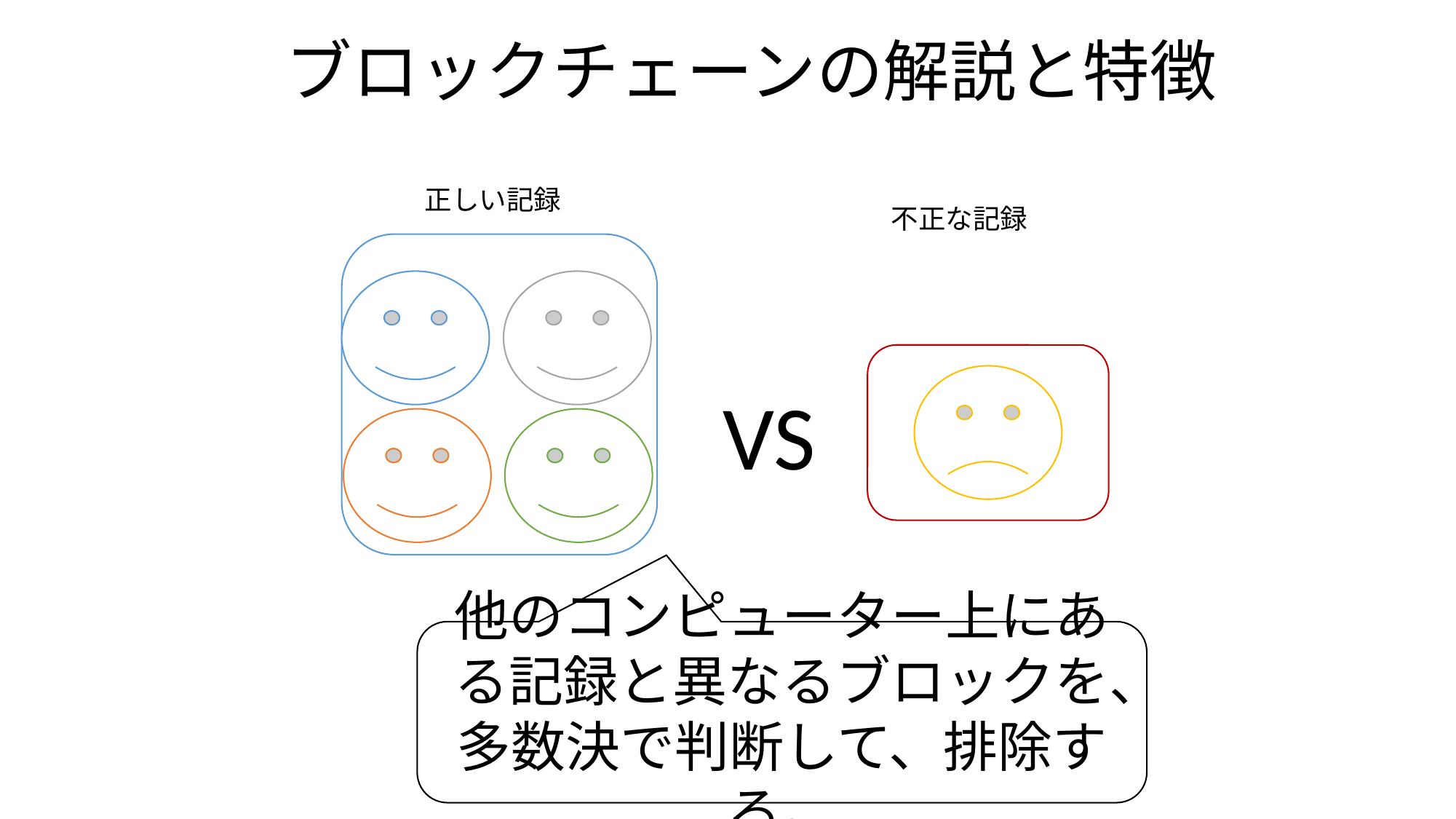

# ブロックチェーンの解説と特徴
正しい記録
不正な記録

VS

他のコンピューター上にある記録と異なるブロックを、多数決で判断して、排除する。